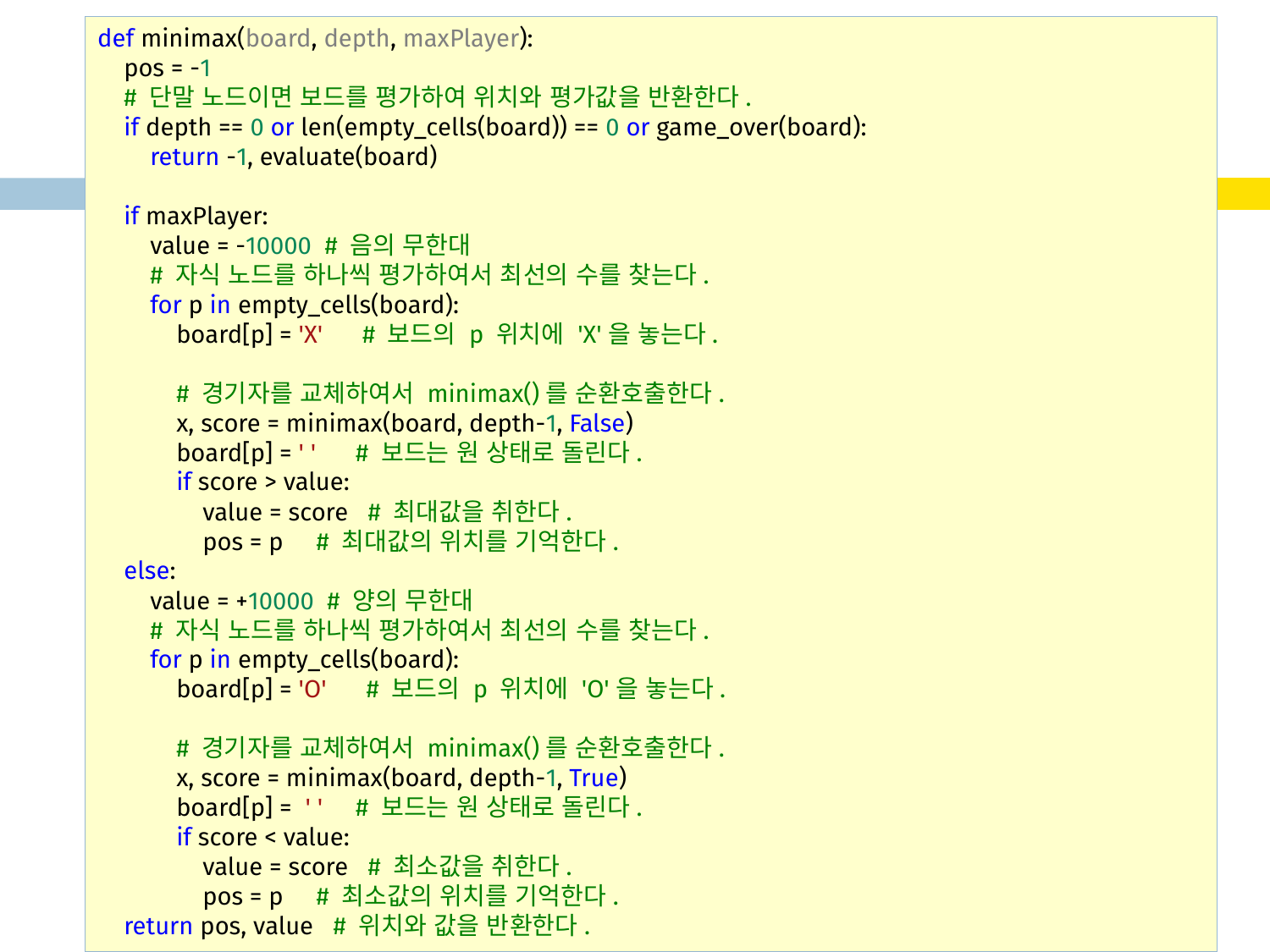

def minimax(board, depth, maxPlayer):
    pos = -1
    # 단말 노드이면 보드를 평가하여 위치와 평가값을 반환한다.
    if depth == 0 or len(empty_cells(board)) == 0 or game_over(board):
        return -1, evaluate(board)
    if maxPlayer:
        value = -10000  # 음의 무한대
        # 자식 노드를 하나씩 평가하여서 최선의 수를 찾는다.
        for p in empty_cells(board):
            board[p] = 'X'      # 보드의 p 위치에 'X'을 놓는다.
            # 경기자를 교체하여서 minimax()를 순환호출한다.
            x, score = minimax(board, depth-1, False)
            board[p] = ' '      # 보드는 원 상태로 돌린다.
            if score > value:
                value = score   # 최대값을 취한다.
                pos = p     # 최대값의 위치를 기억한다.
    else:
        value = +10000  # 양의 무한대
        # 자식 노드를 하나씩 평가하여서 최선의 수를 찾는다.
        for p in empty_cells(board):
            board[p] = 'O'      # 보드의 p 위치에 'O'을 놓는다.
            # 경기자를 교체하여서 minimax()를 순환호출한다.
            x, score = minimax(board, depth-1, True)
            board[p] =  ' '     # 보드는 원 상태로 돌린다.
            if score < value:
                value = score   # 최소값을 취한다.
                pos = p     # 최소값의 위치를 기억한다.
    return pos, value   # 위치와 값을 반환한다.
# Tic-Tac-Toe 구현